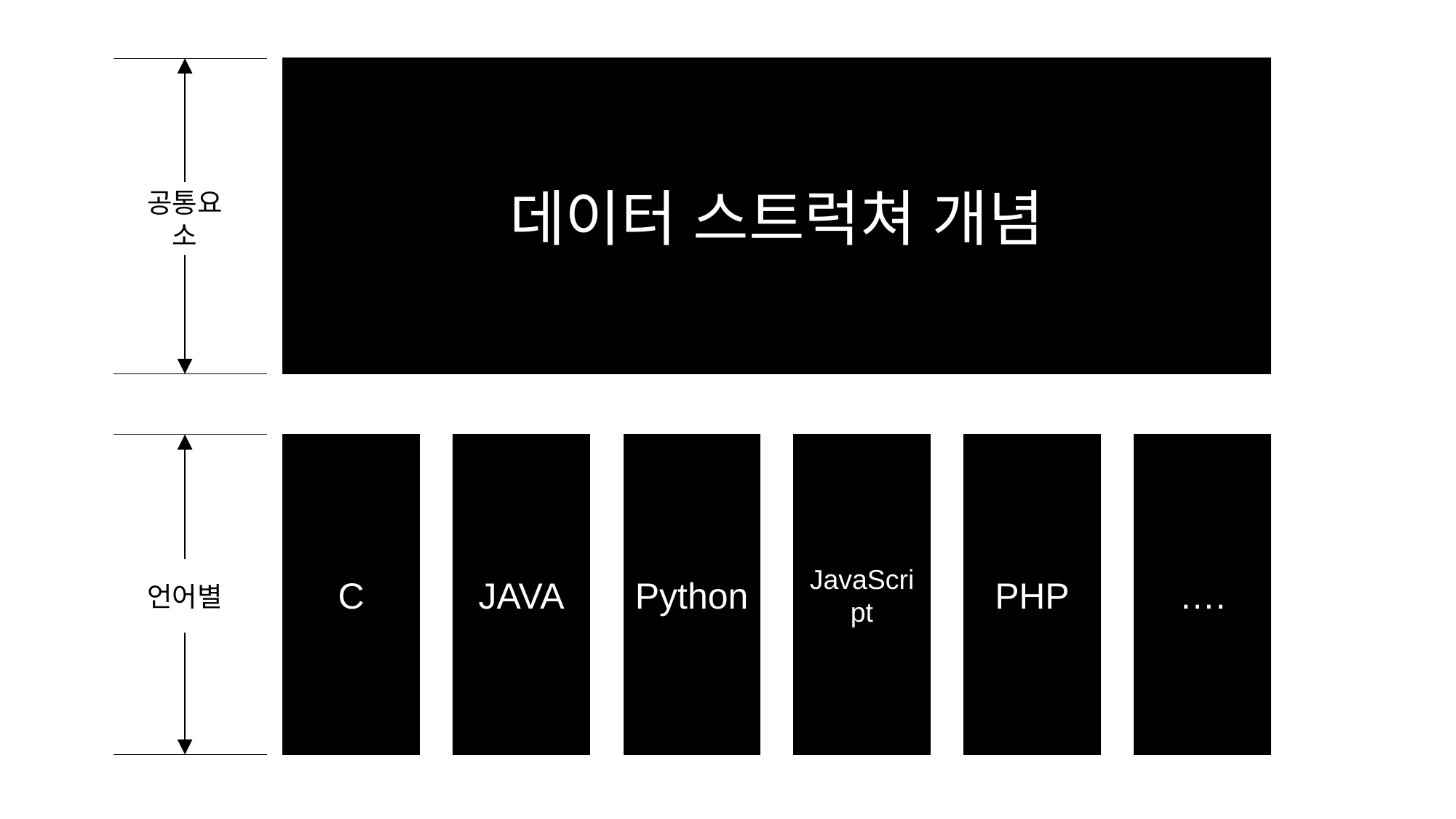

데이터 스트럭쳐 개념
공통요소
C
JAVA
Python
JavaScript
PHP
….
언어별